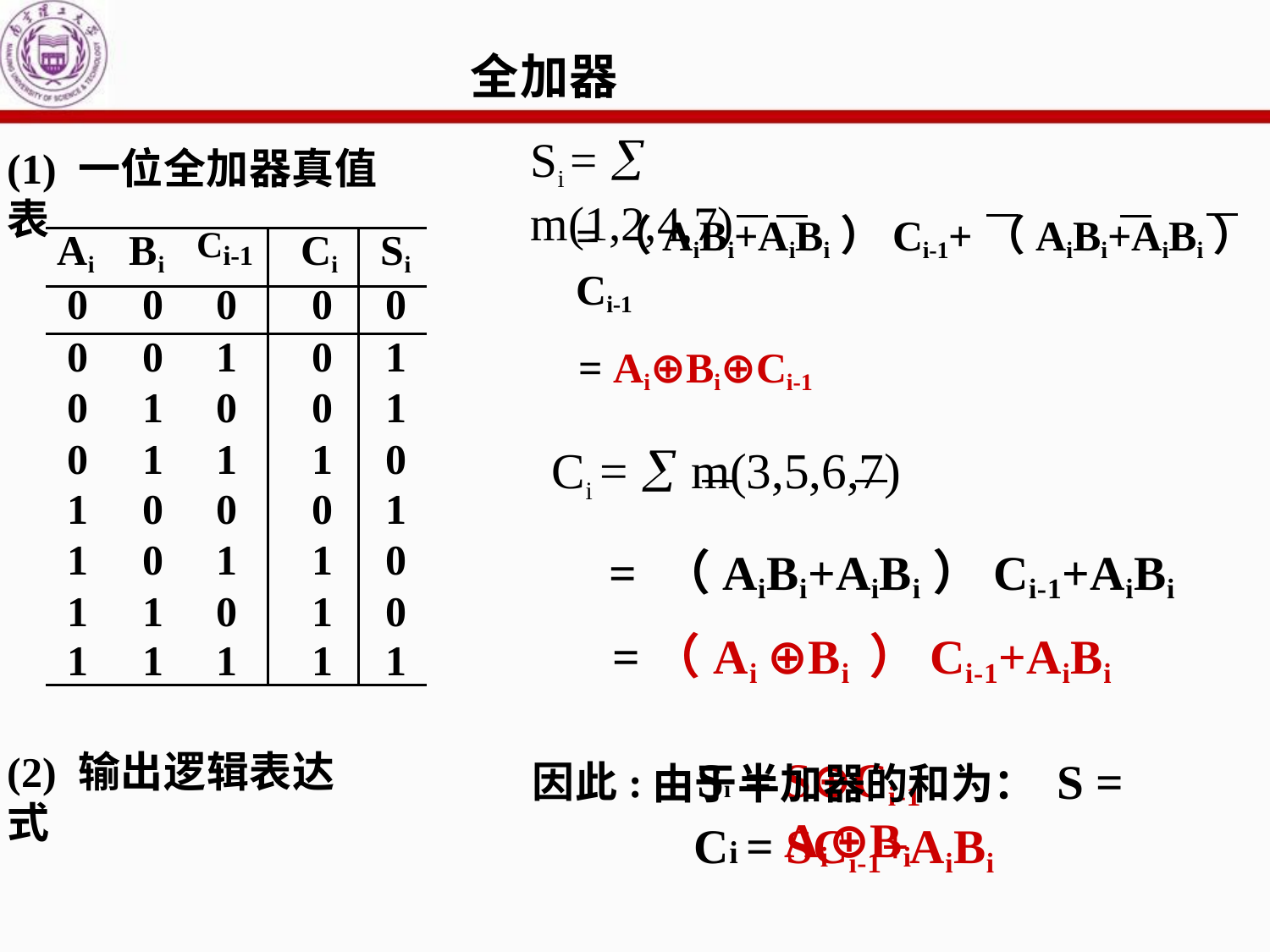

全加器
# Si = ∑ m(1,2,4,7)
(1) 一位全加器真值表
=（AiBi+AiBi）Ci-1+（AiBi+AiBi）Ci-1
= Ai⊕Bi⊕Ci-1
Ci = ∑ m(3,5,6,7)
= （AiBi+AiBi）Ci-1+AiBi
=（Ai ⊕Bi ）Ci-1+AiBi

由于半加器的和为： S = Ai⊕Bi

| Ai | Bi | Ci-1 | Ci | Si |
| --- | --- | --- | --- | --- |
| 0 | 0 | 0 | 0 | 0 |
| 0 | 0 | 1 | 0 | 1 |
| 0 | 1 | 0 | 0 | 1 |
| 0 | 1 | 1 | 1 | 0 |
| 1 | 0 | 0 | 0 | 1 |
| 1 | 0 | 1 | 1 | 0 |
| 1 | 1 | 0 | 1 | 0 |
| 1 | 1 | 1 | 1 | 1 |

(2) 输出逻辑表达式
因此:	Si  = S⊕Ci-1
Ci = SCi-1+AiBi